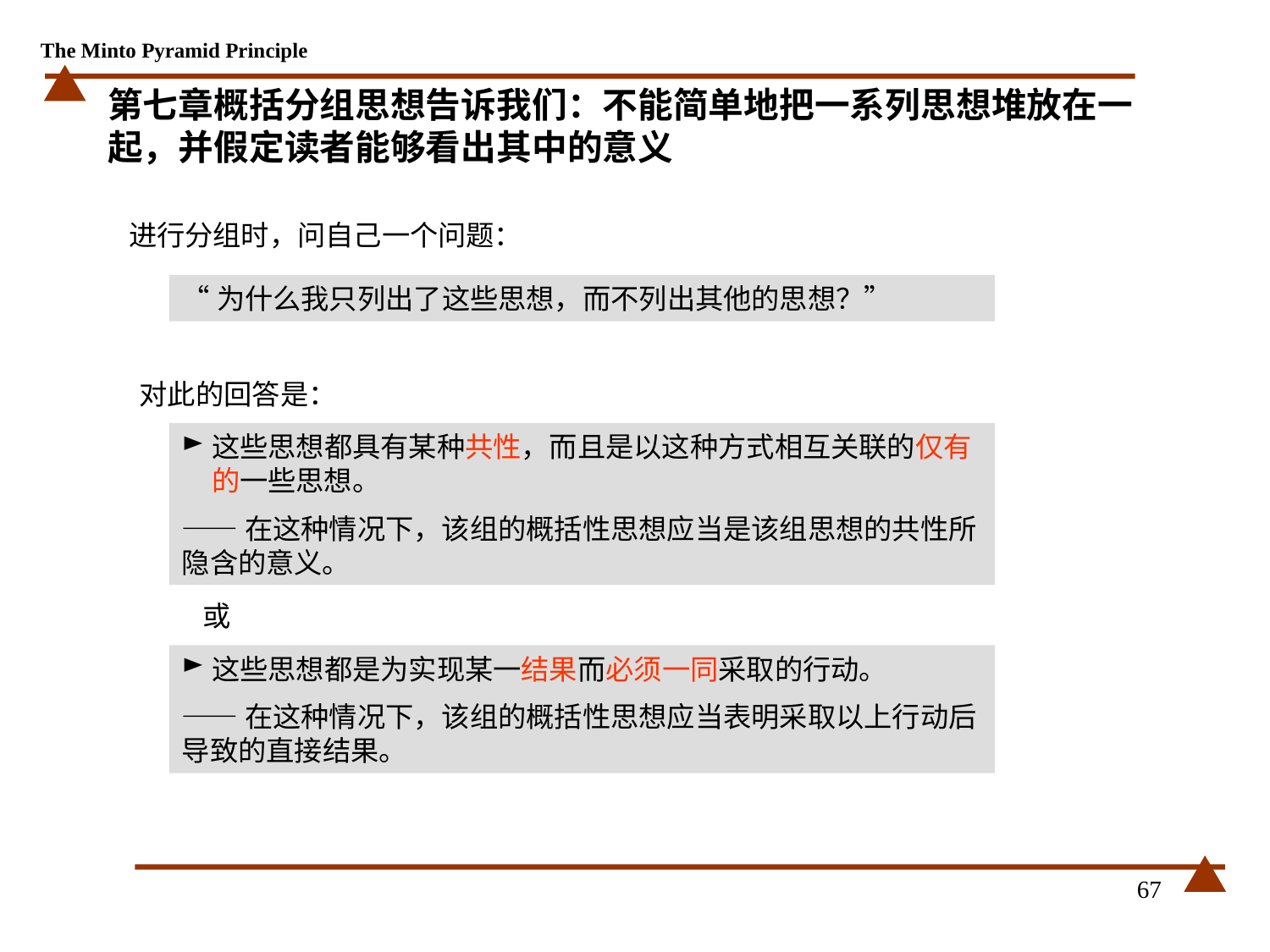

# 第七章概括分组思想告诉我们：不能简单地把一系列思想堆放在一起，并假定读者能够看出其中的意义
进行分组时，问自己一个问题：
“为什么我只列出了这些思想，而不列出其他的思想？”
对此的回答是：
这些思想都具有某种共性，而且是以这种方式相互关联的仅有的一些思想。
——在这种情况下，该组的概括性思想应当是该组思想的共性所隐含的意义。
或
这些思想都是为实现某一结果而必须一同采取的行动。
——在这种情况下，该组的概括性思想应当表明采取以上行动后导致的直接结果。
67